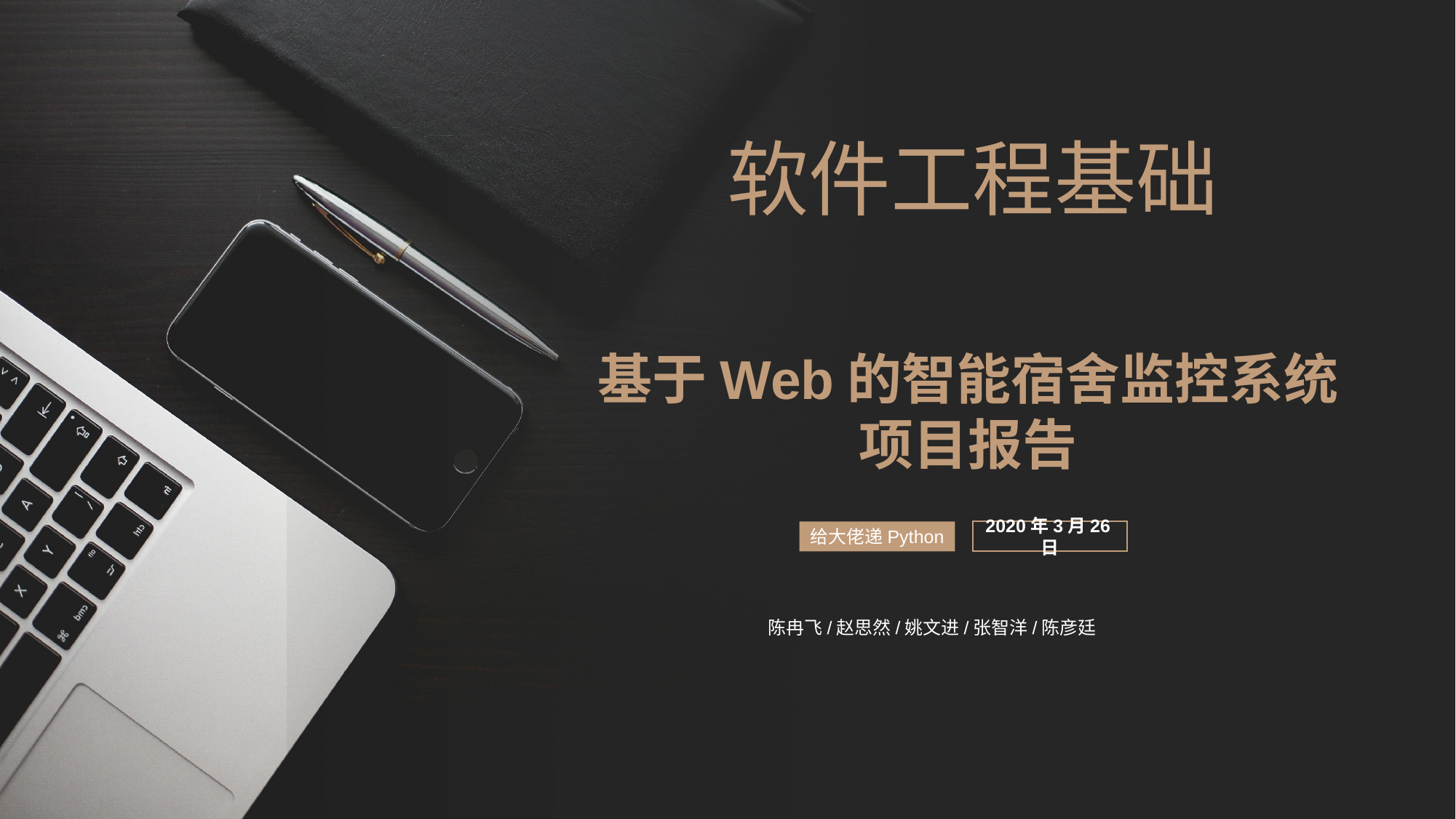

软件工程基础
基于Web的智能宿舍监控系统
项目报告
给大佬递Python
2020年3月26日
陈冉飞/赵思然/姚文进/张智洋/陈彦廷